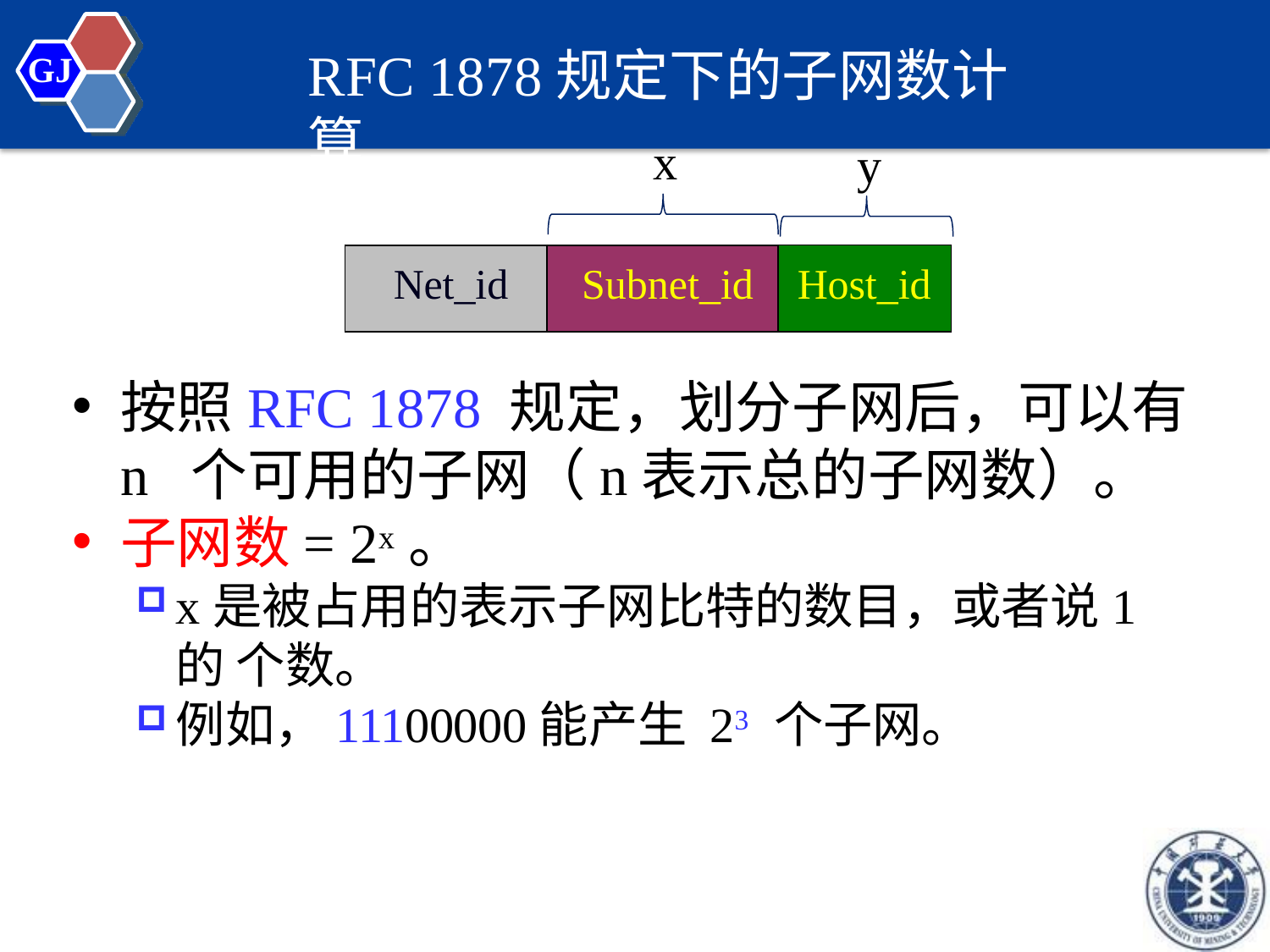

# RFC 1878规定下的子网数计算
GJ
x
y

| Net\_id | Subnet\_id | Host\_id |
| --- | --- | --- |
按照RFC 1878 规定，划分子网后，可以有n  个可用的子网（n表示总的子网数）。
子网数= 2x。
x是被占用的表示子网比特的数目，或者说1的 个数。
例如，11100000能产生 23 个子网。